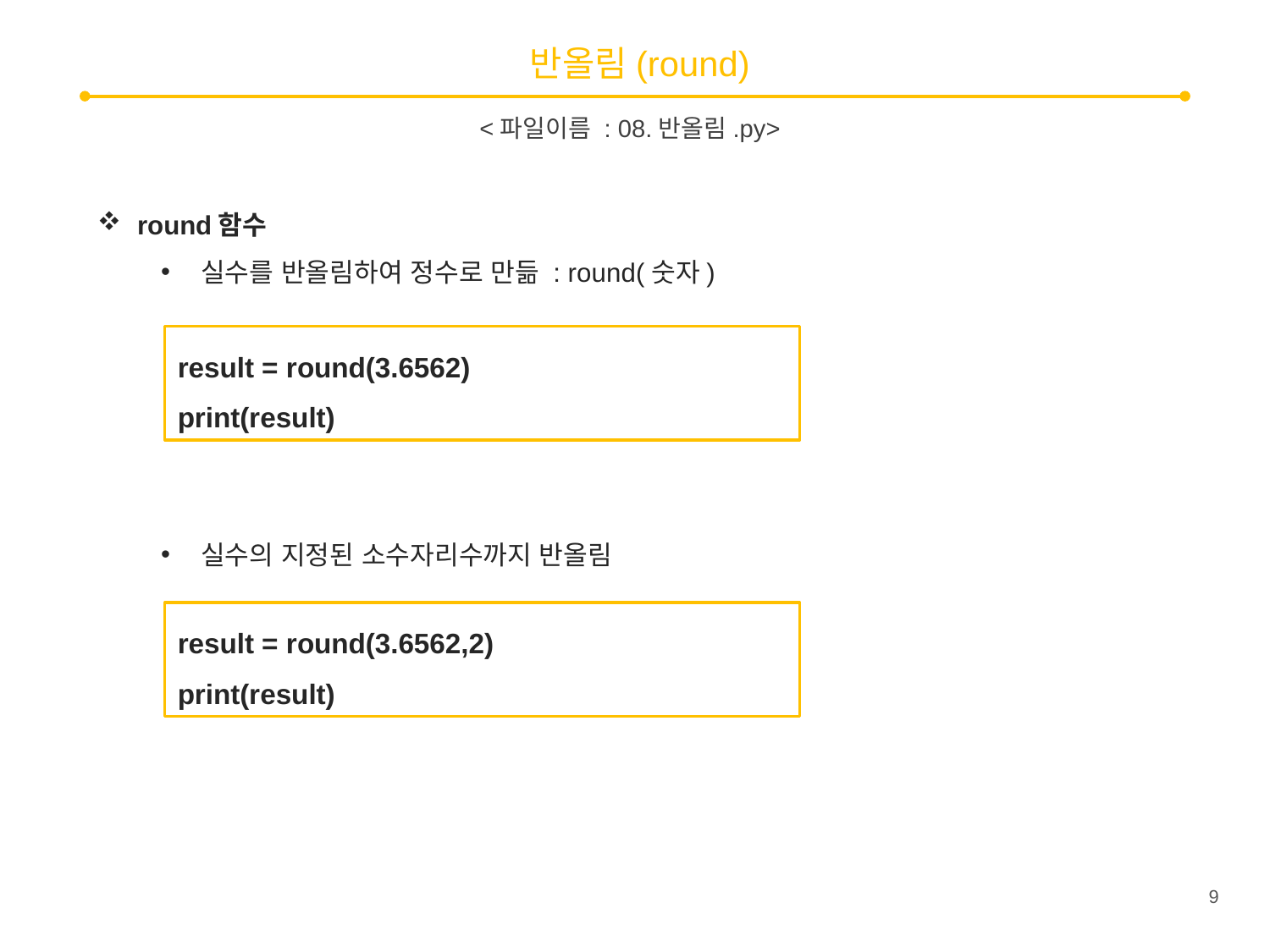

# 반올림(round)
<파일이름 : 08.반올림.py>
round함수
실수를 반올림하여 정수로 만듦 : round(숫자)
result = round(3.6562)
print(result)
실수의 지정된 소수자리수까지 반올림
result = round(3.6562,2)
print(result)